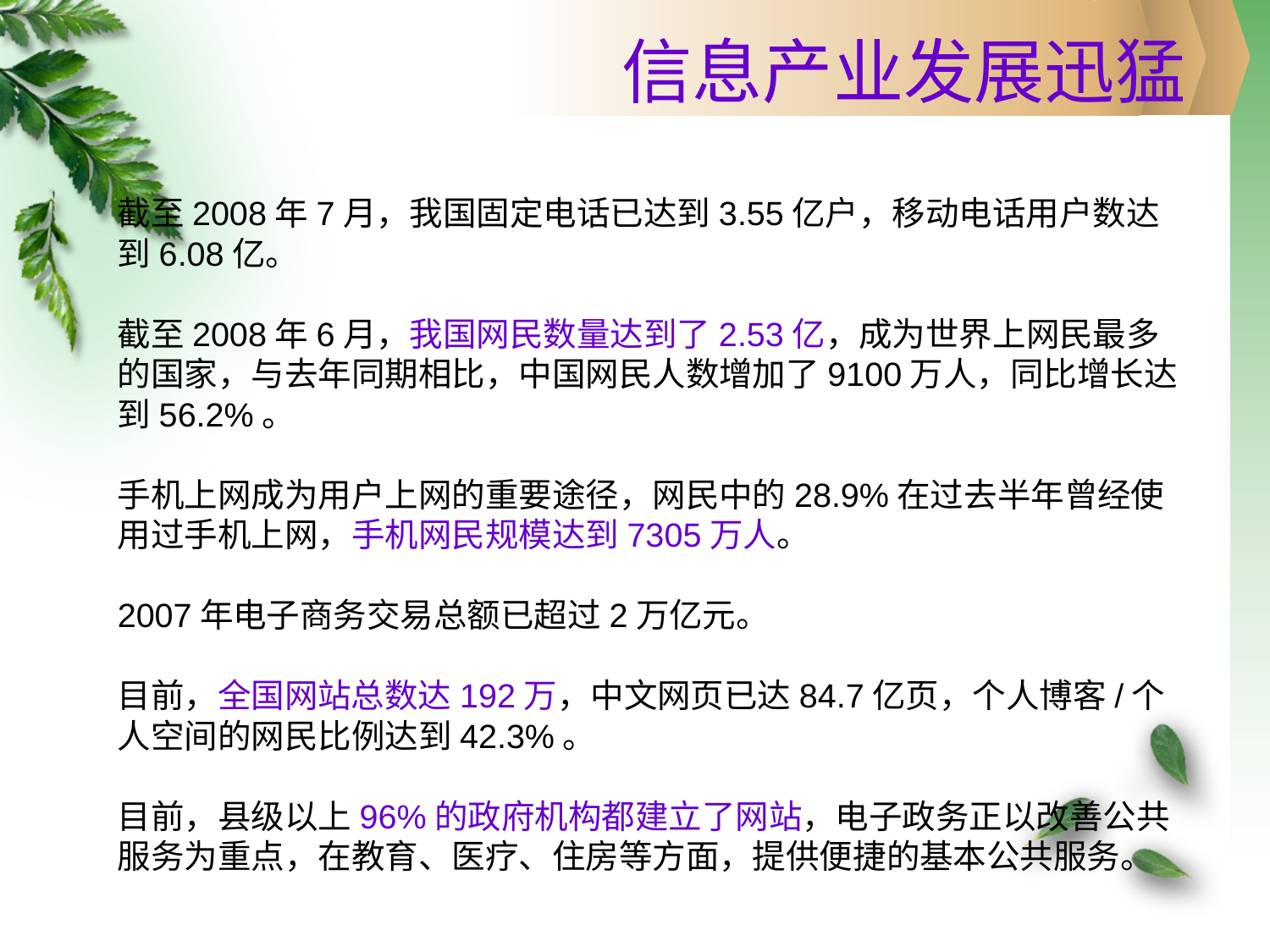

信息产业发展迅猛
截至2008年7月，我国固定电话已达到3.55亿户，移动电话用户数达到6.08亿。

截至2008年6月，我国网民数量达到了2.53亿，成为世界上网民最多的国家，与去年同期相比，中国网民人数增加了9100万人，同比增长达到56.2%。

手机上网成为用户上网的重要途径，网民中的28.9%在过去半年曾经使用过手机上网，手机网民规模达到7305万人。

2007年电子商务交易总额已超过2万亿元。

目前，全国网站总数达192万，中文网页已达84.7亿页，个人博客/个人空间的网民比例达到42.3%。

目前，县级以上96%的政府机构都建立了网站，电子政务正以改善公共服务为重点，在教育、医疗、住房等方面，提供便捷的基本公共服务。
24